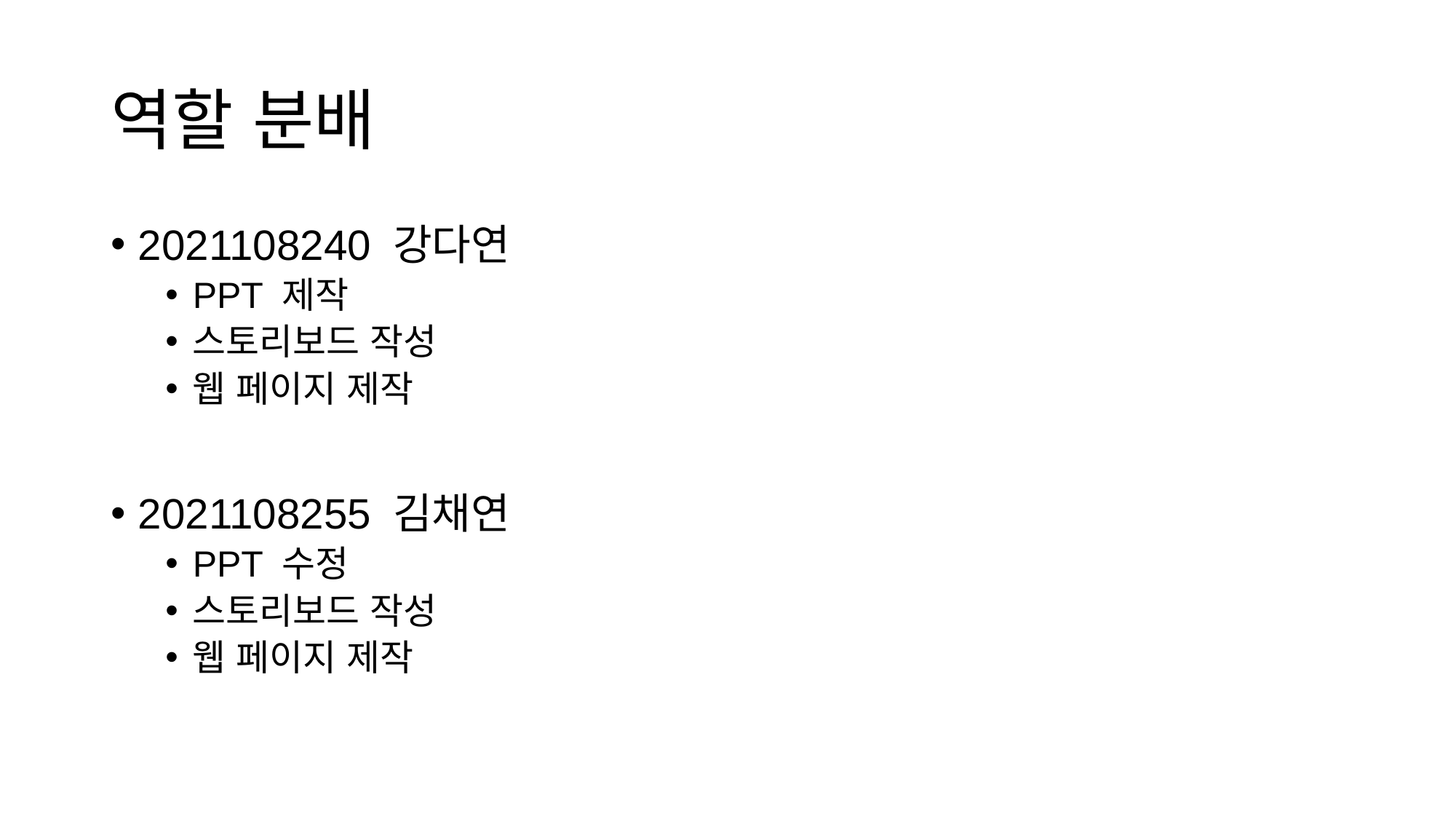

# 역할 분배
2021108240 강다연
PPT 제작
스토리보드 작성
웹 페이지 제작

2021108255 김채연
PPT 수정
스토리보드 작성
웹 페이지 제작